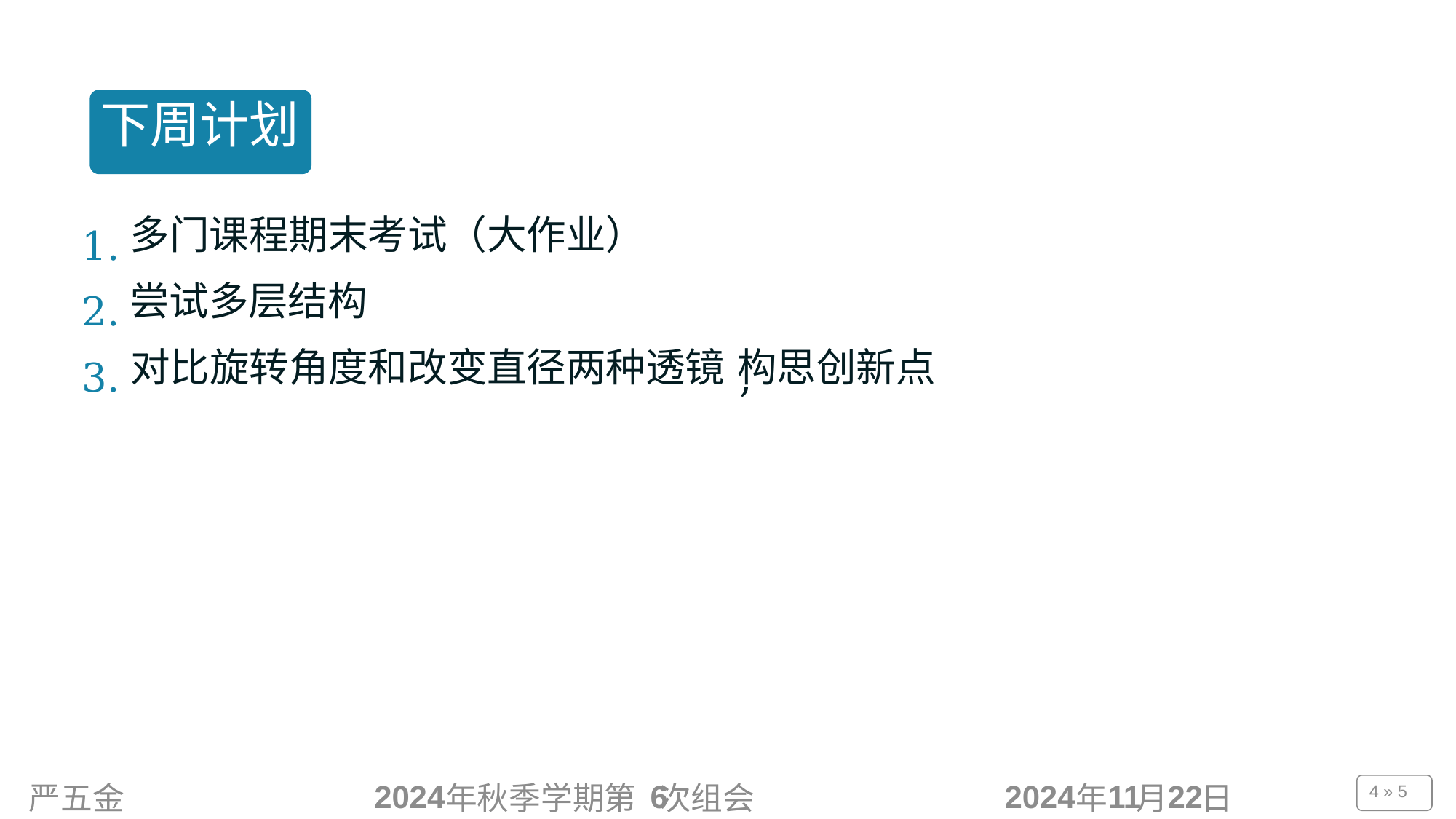

下周计划
多门课程期末考试（大作业）
1.
尝试多层结构
2.
对比旋转角度和改变直径两种透镜
构思创新点
3.
,

2024
6
2024
11
22
严五金
年秋季学期第
次组会
年
月
日
4 » 5